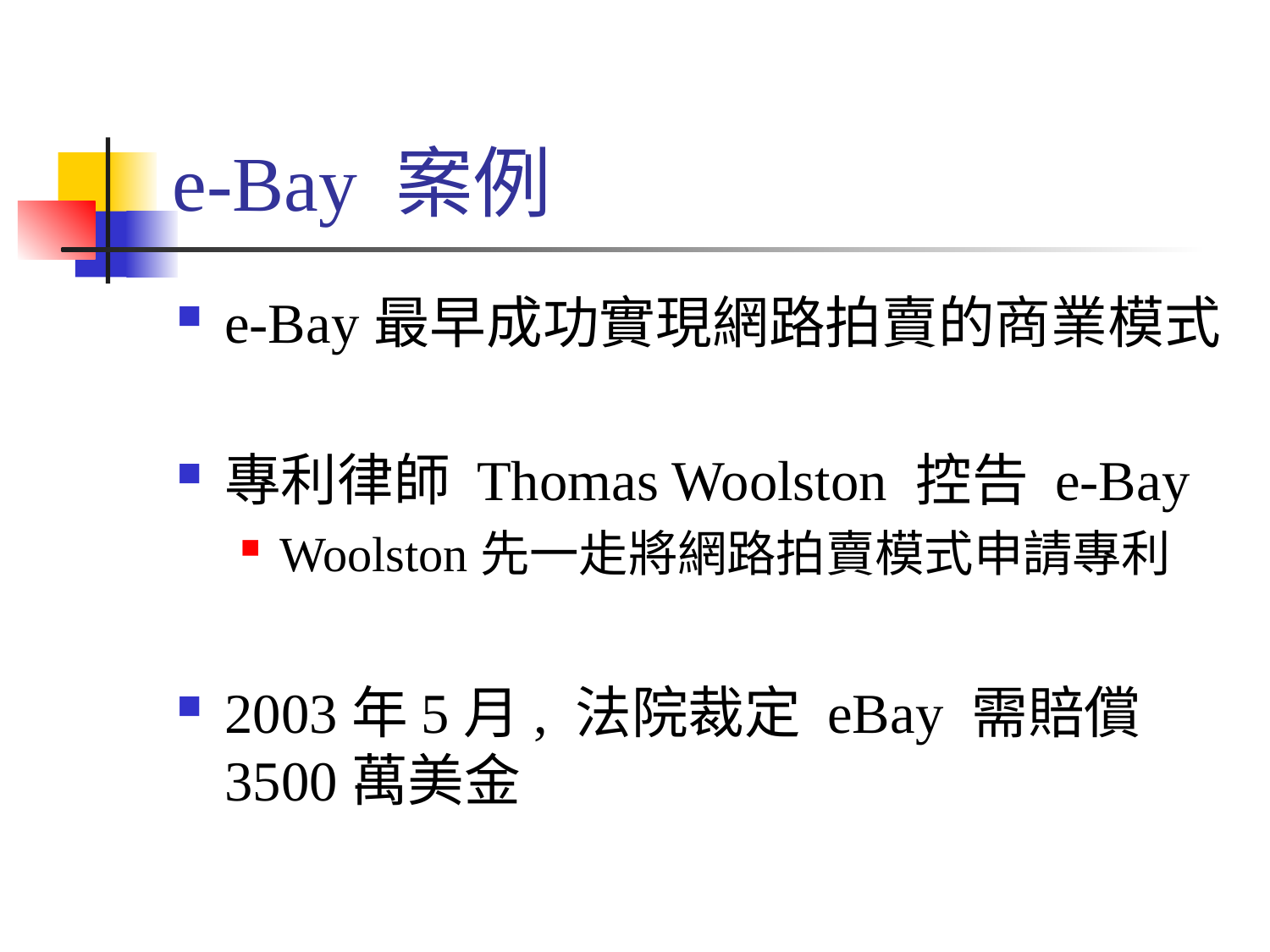

# e-Bay 案例
e-Bay最早成功實現網路拍賣的商業模式

專利律師 Thomas Woolston 控告 e-Bay
Woolston先一歨將網路拍賣模式申請專利

2003年5月, 法院裁定 eBay 需賠償 3500萬美金